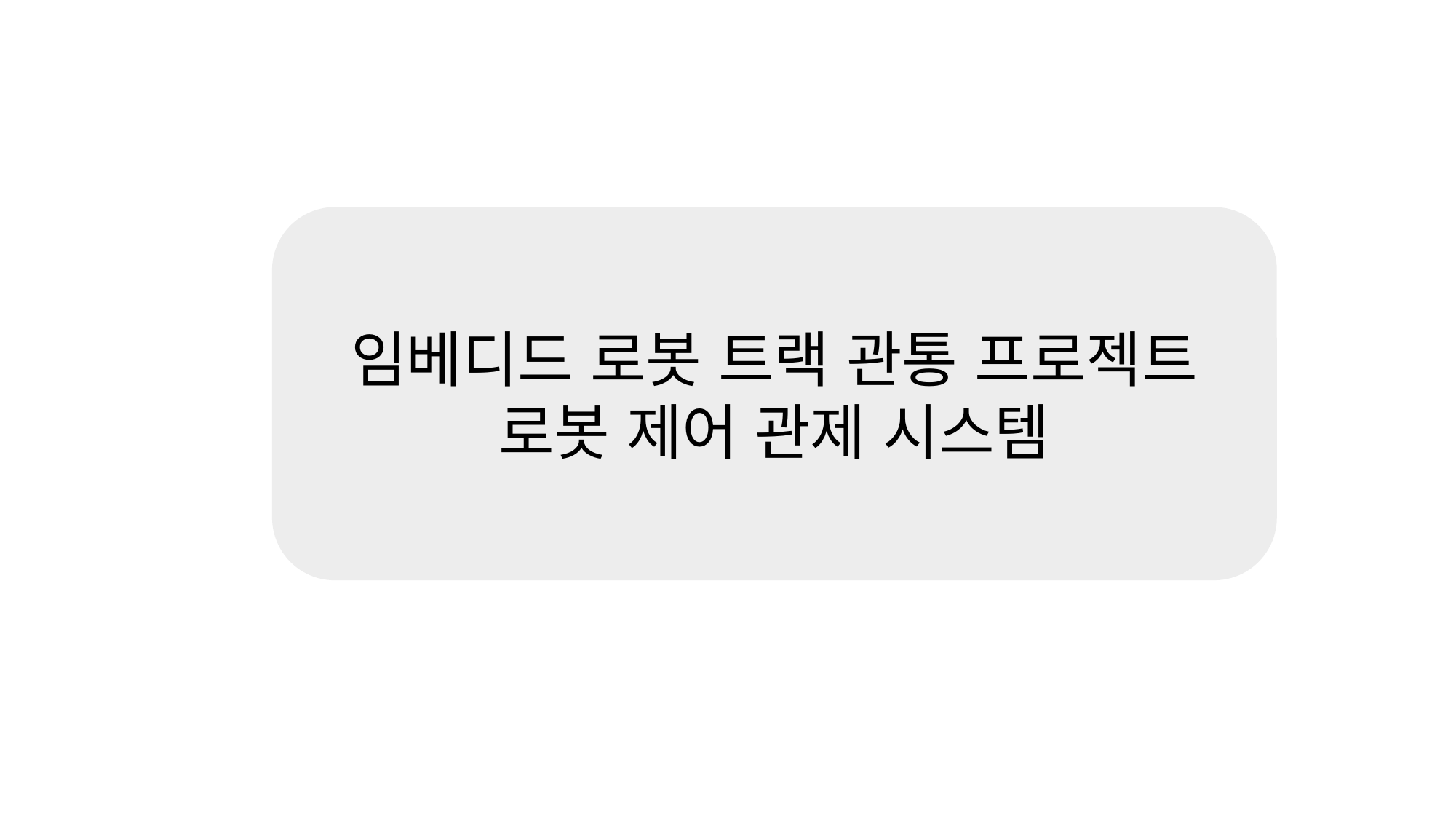

임베디드 로봇 트랙 관통 프로젝트
로봇 제어 관제 시스템